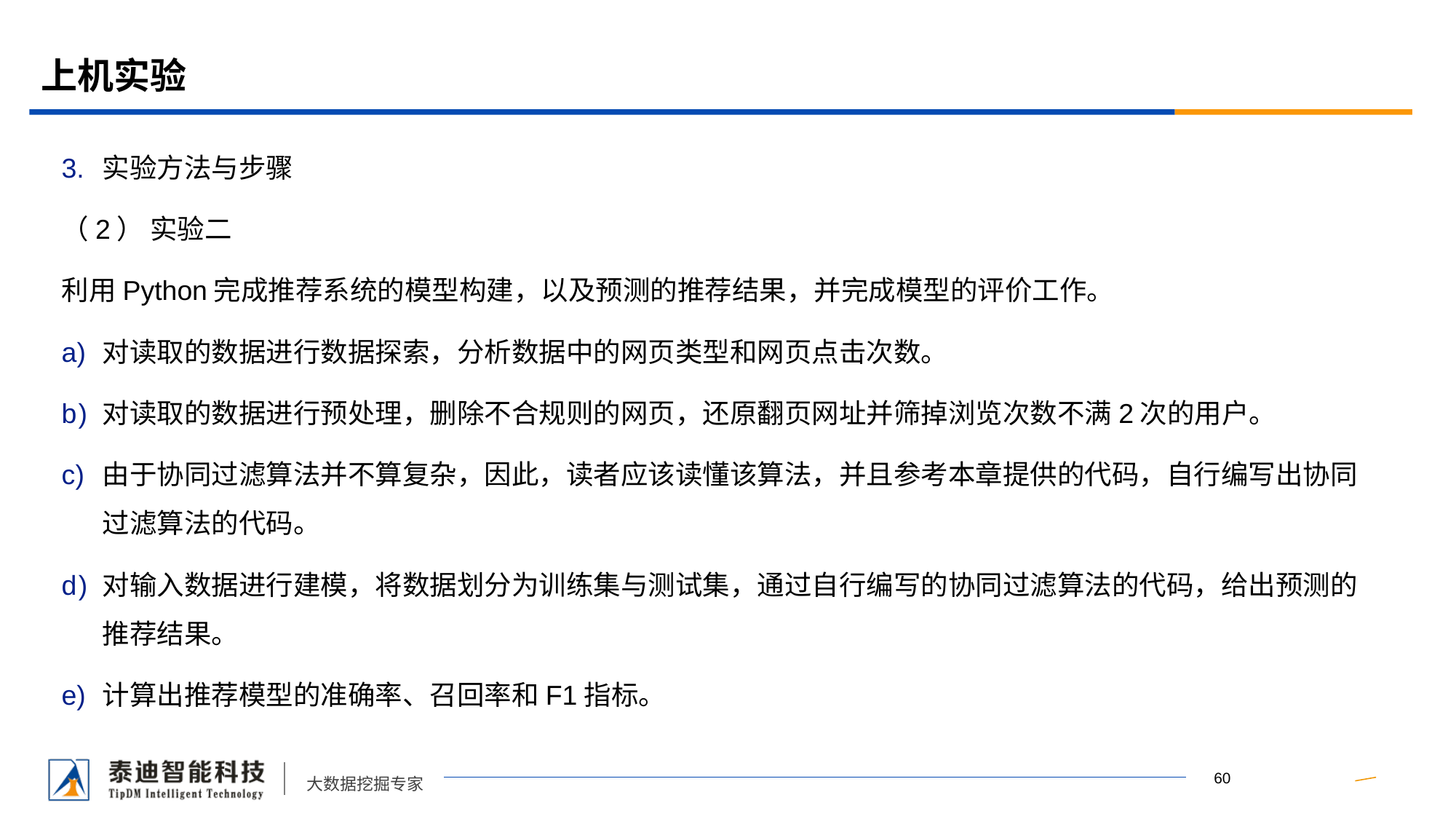

# 上机实验
实验方法与步骤
（2） 实验二
利用Python完成推荐系统的模型构建，以及预测的推荐结果，并完成模型的评价工作。
对读取的数据进行数据探索，分析数据中的网页类型和网页点击次数。
对读取的数据进行预处理，删除不合规则的网页，还原翻页网址并筛掉浏览次数不满2次的用户。
由于协同过滤算法并不算复杂，因此，读者应该读懂该算法，并且参考本章提供的代码，自行编写出协同过滤算法的代码。
对输入数据进行建模，将数据划分为训练集与测试集，通过自行编写的协同过滤算法的代码，给出预测的推荐结果。
计算出推荐模型的准确率、召回率和F1指标。